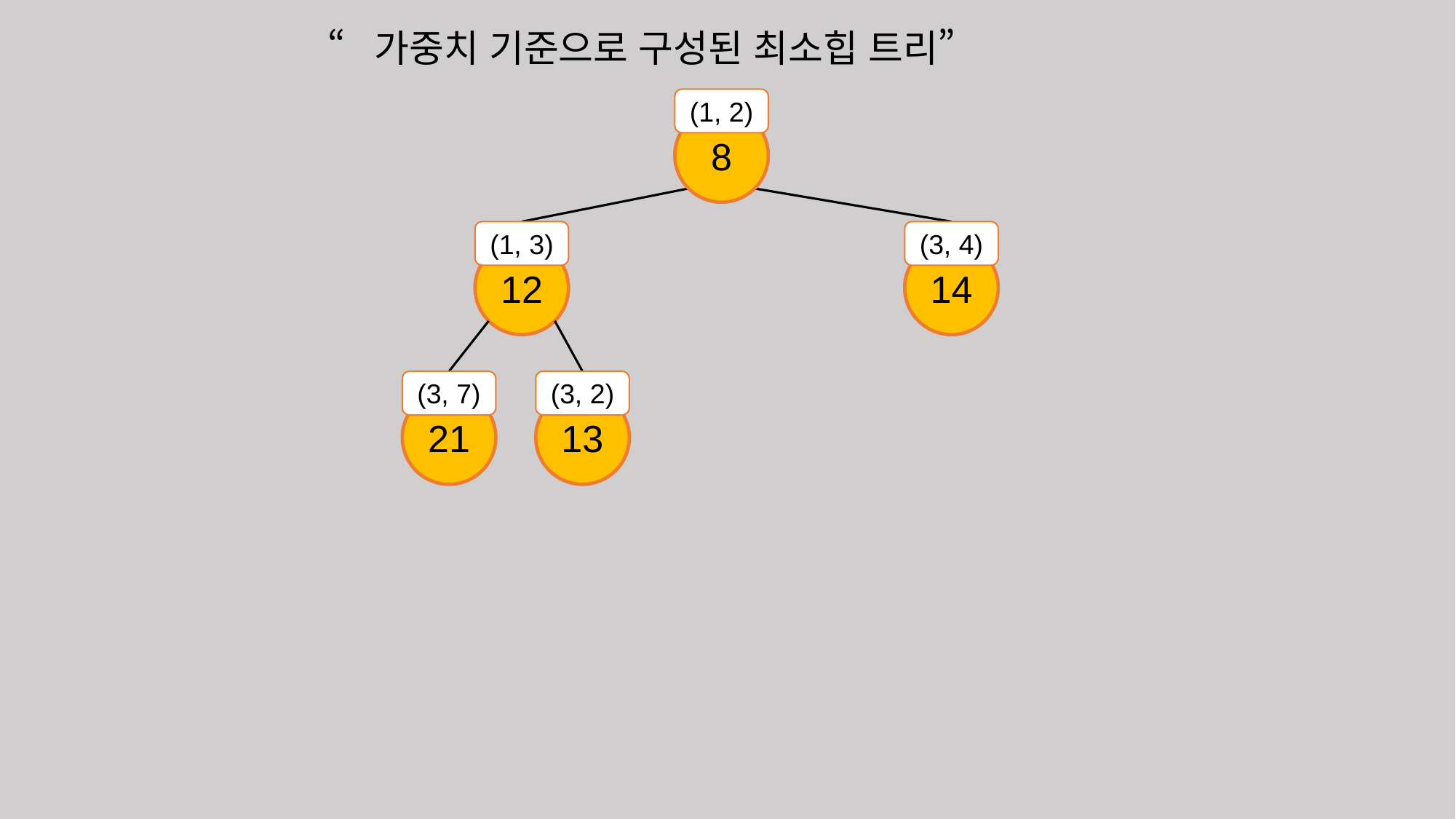

“가중치 기준으로 구성된 최소힙 트리”
(1, 2)
8
(1, 3)
12
(3, 4)
14
(3, 7)
21
(3, 2)
13